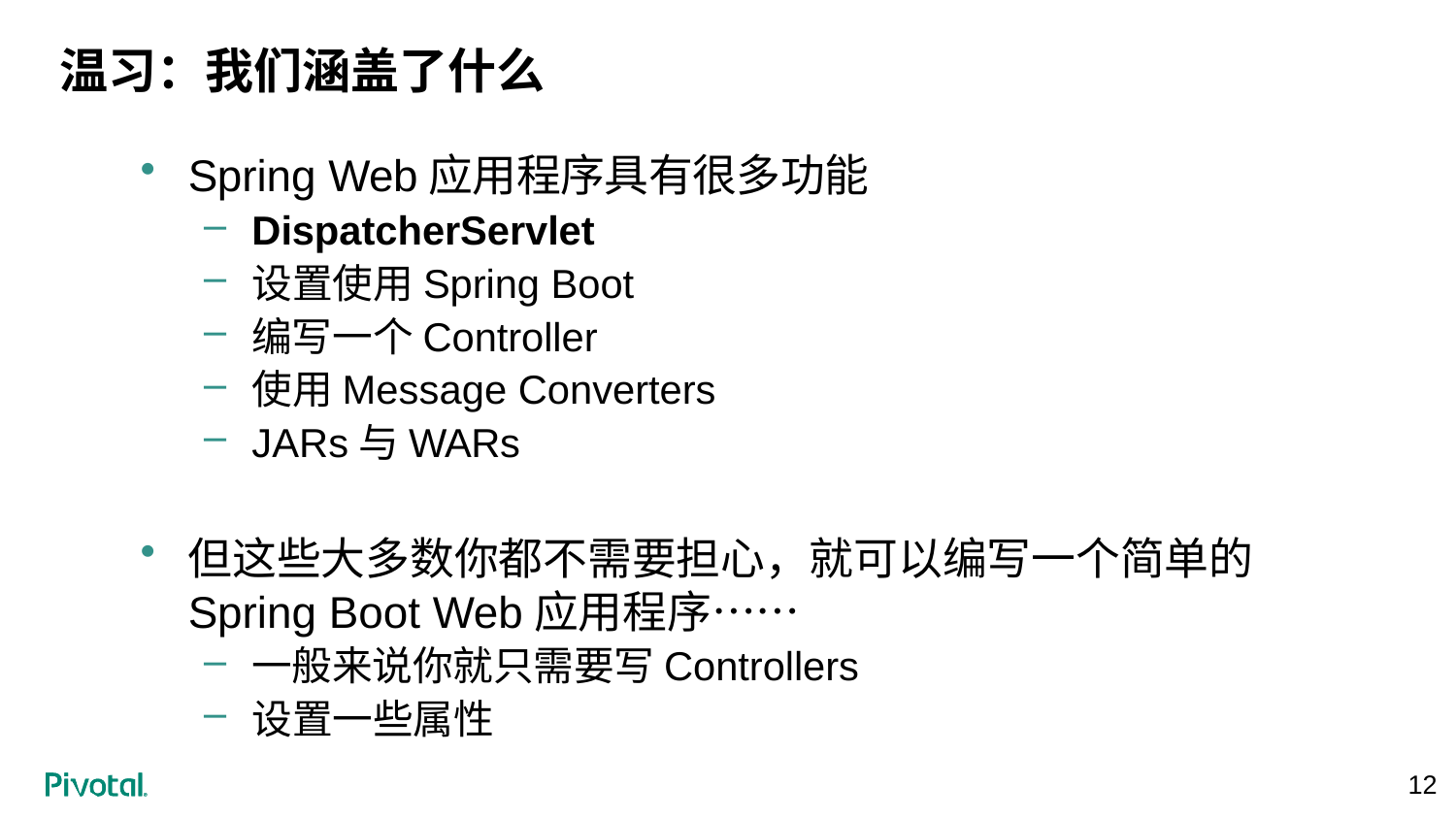

温习：我们涵盖了什么
Spring Web应用程序具有很多功能
DispatcherServlet
设置使用Spring Boot
编写一个Controller
使用Message Converters
JARs与WARs

但这些大多数你都不需要担心，就可以编写一个简单的Spring Boot Web应用程序……
一般来说你就只需要写Controllers
设置一些属性
12